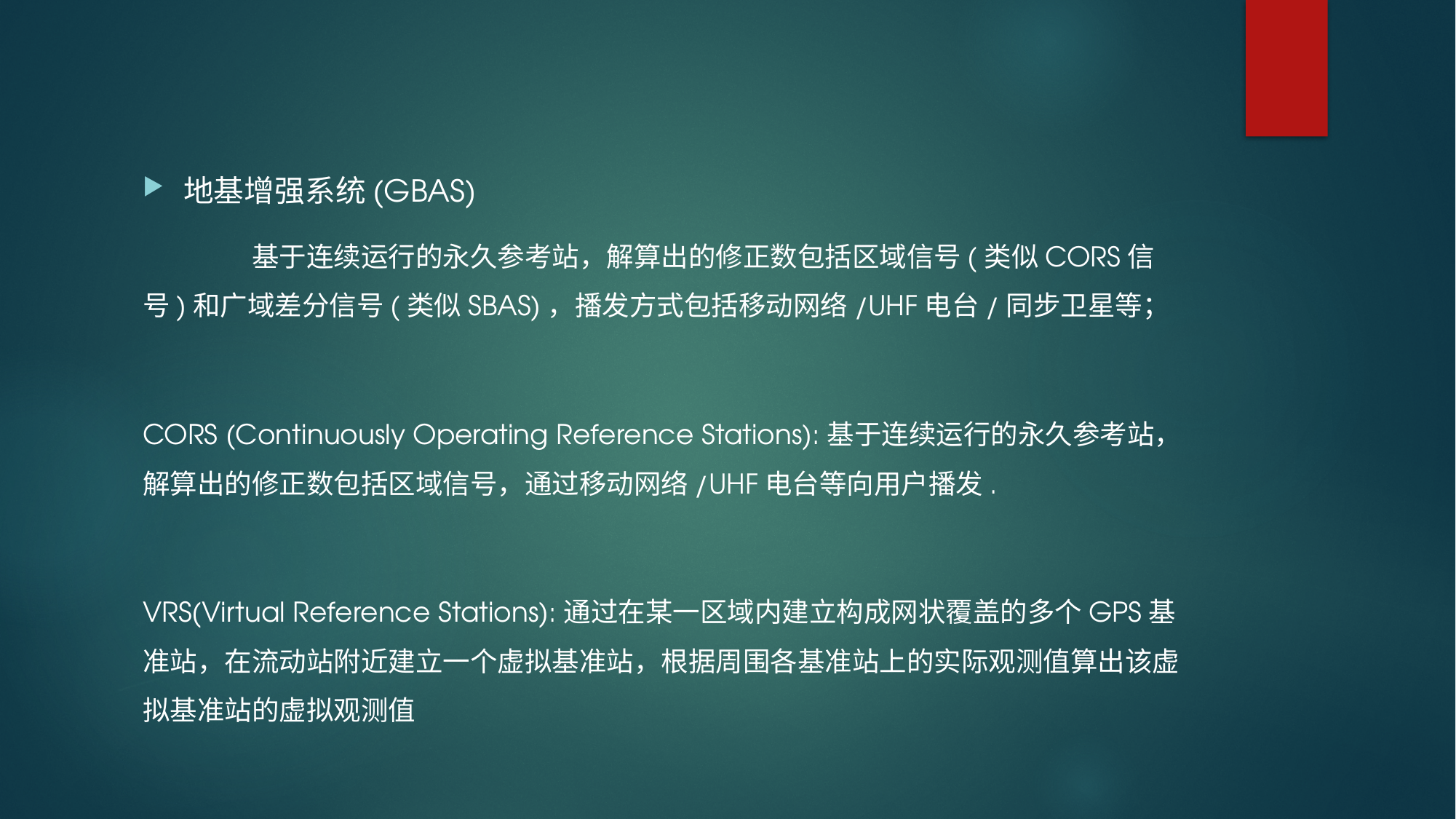

#
地基增强系统(GBAS)
	基于连续运行的永久参考站，解算出的修正数包括区域信号(类似CORS信号)和广域差分信号(类似SBAS)，播发方式包括移动网络/UHF电台/同步卫星等；

CORS (Continuously Operating Reference Stations):基于连续运行的永久参考站，解算出的修正数包括区域信号，通过移动网络/UHF电台等向用户播发.

VRS(Virtual Reference Stations):通过在某一区域内建立构成网状覆盖的多个GPS基准站，在流动站附近建立一个虚拟基准站，根据周围各基准站上的实际观测值算出该虚拟基准站的虚拟观测值